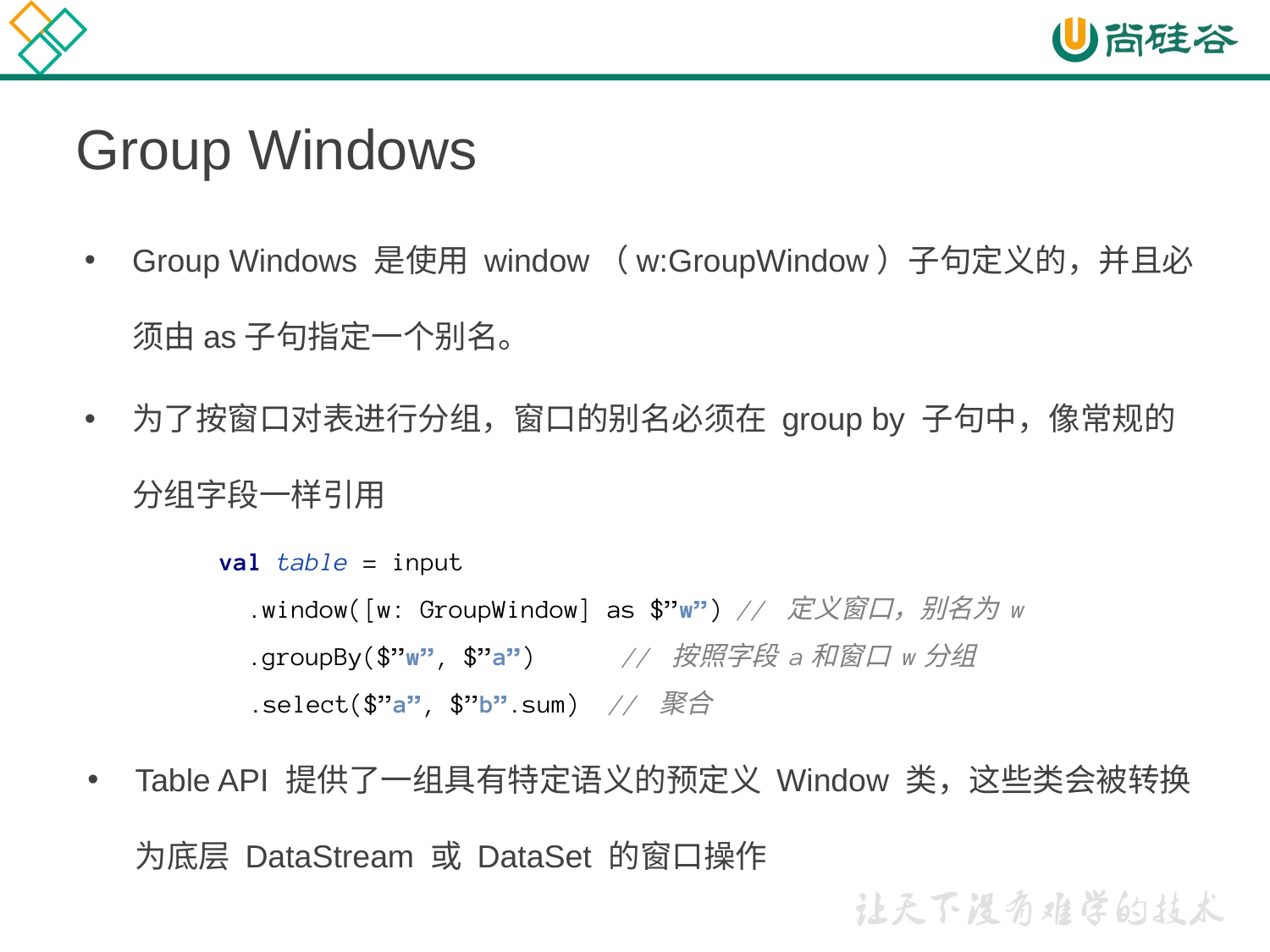

Group Windows
Group Windows 是使用 window（w:GroupWindow）子句定义的，并且必须由as子句指定一个别名。
为了按窗口对表进行分组，窗口的别名必须在 group by 子句中，像常规的分组字段一样引用
val table = input
  .window([w: GroupWindow] as $”w”) // 定义窗口，别名为 w
  .groupBy($”w”, $”a”)      // 按照字段 a和窗口 w分组
    .select($”a”, $”b”.sum)  // 聚合
Table API 提供了一组具有特定语义的预定义 Window 类，这些类会被转换为底层 DataStream 或 DataSet 的窗口操作